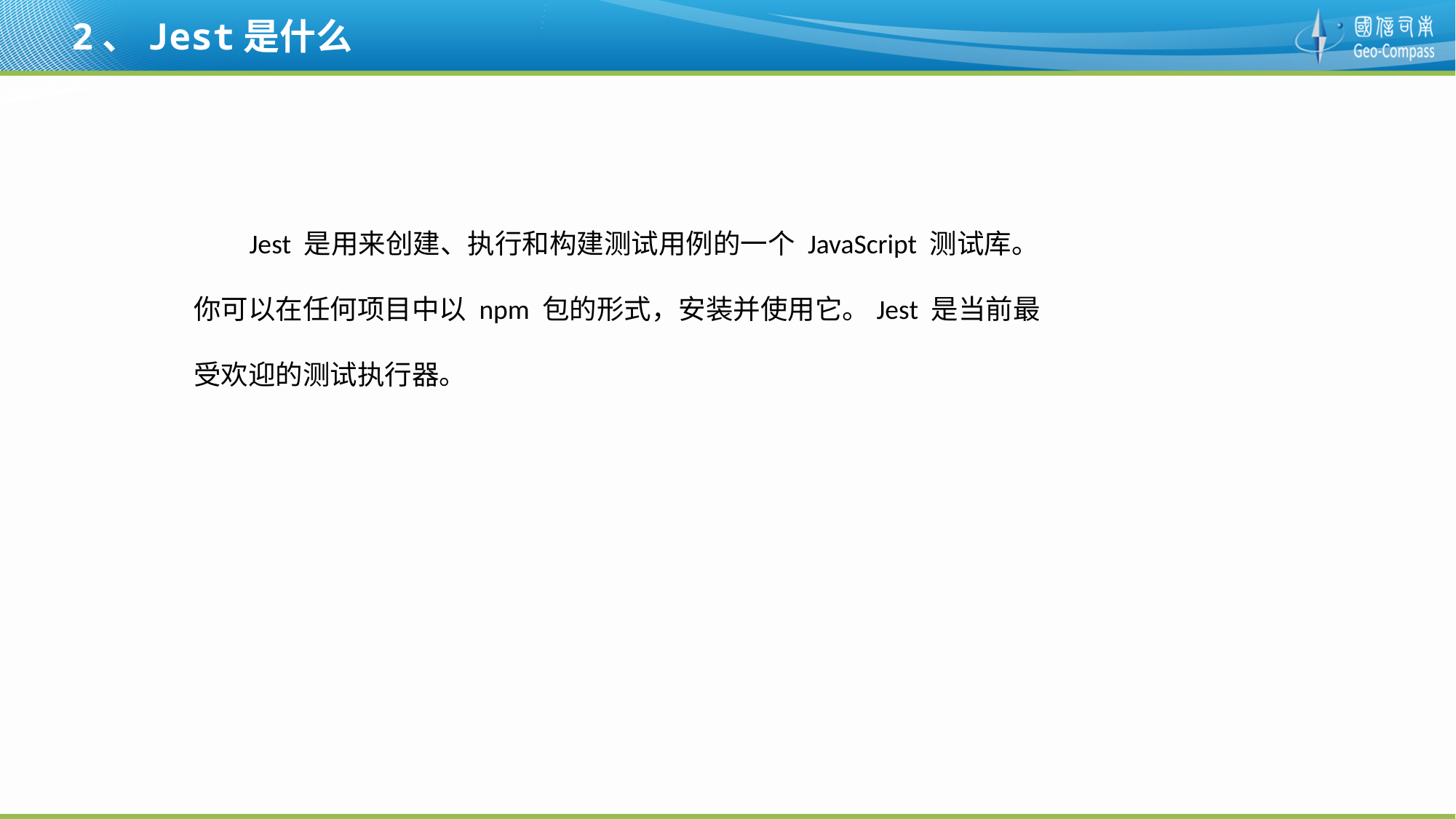

# 2、Jest是什么
         Jest 是用来创建、执行和构建测试用例的一个 JavaScript 测试库。

你可以在任何项目中以 npm 包的形式，安装并使用它。Jest 是当前最

受欢迎的测试执行器。